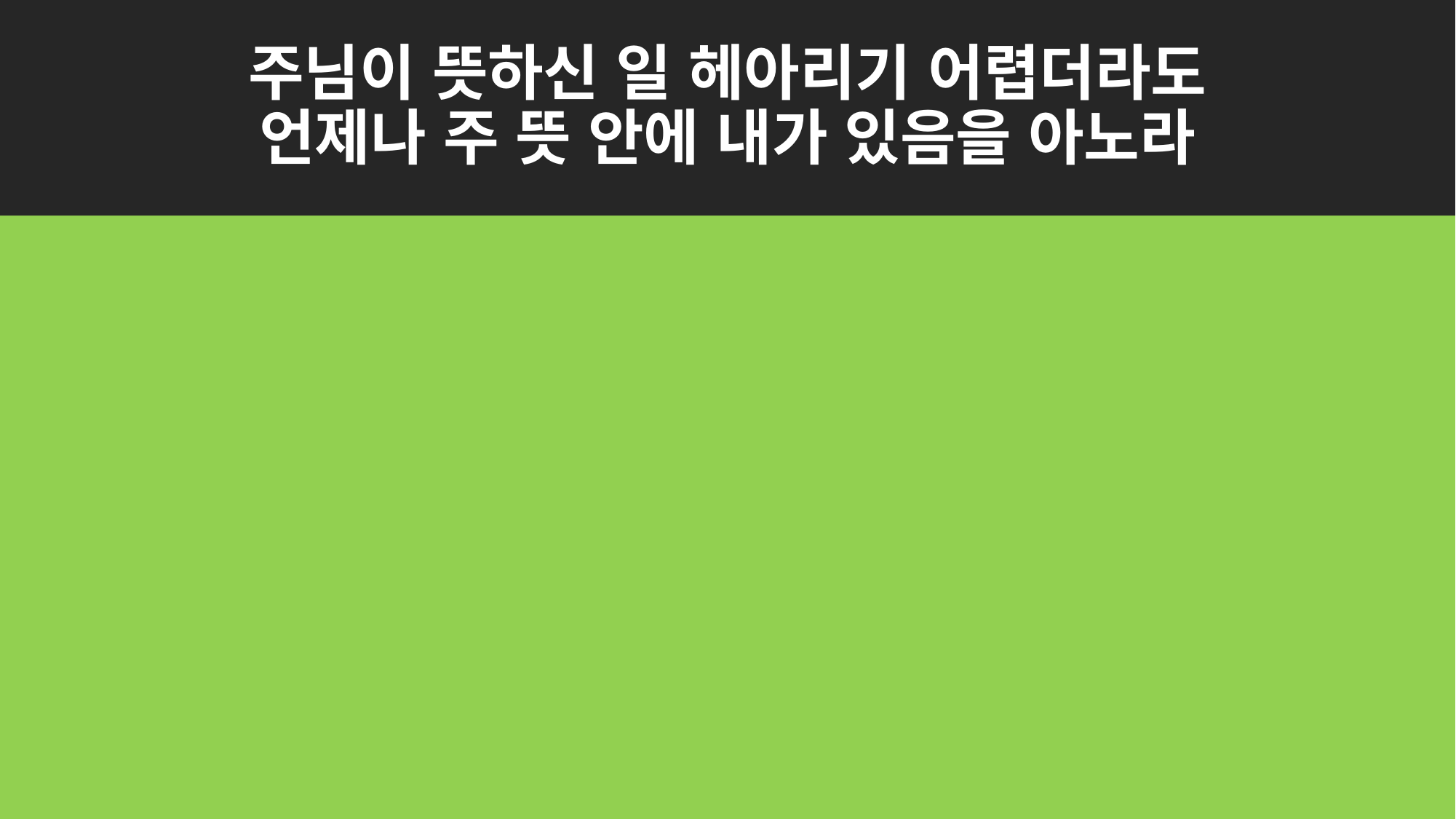

# 주님이 뜻하신 일 헤아리기 어렵더라도 언제나 주 뜻 안에 내가 있음을 아노라